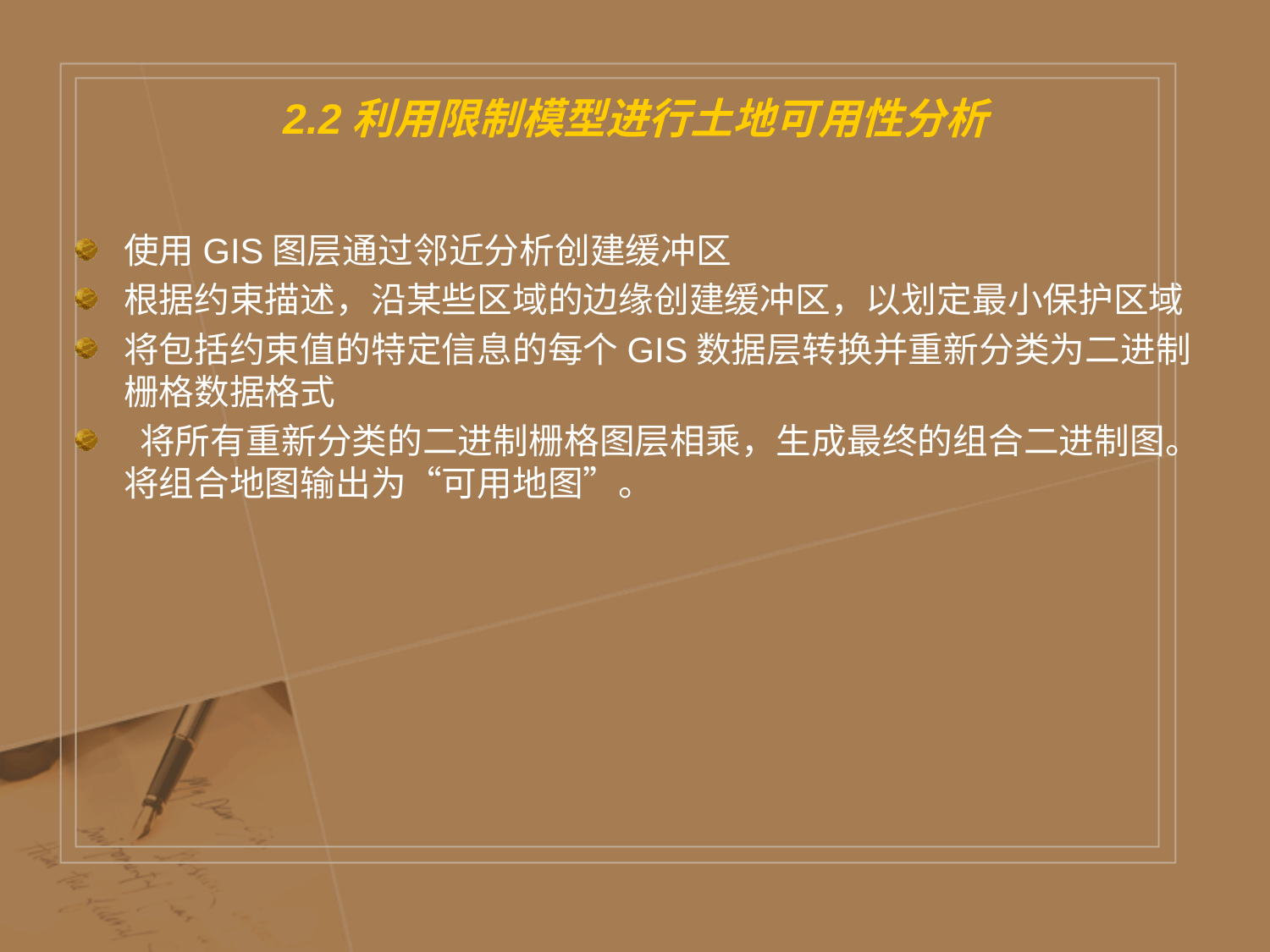

# 2.2利用限制模型进行土地可用性分析
使用GIS图层通过邻近分析创建缓冲区
根据约束描述，沿某些区域的边缘创建缓冲区，以划定最小保护区域
将包括约束值的特定信息的每个GIS数据层转换并重新分类为二进制栅格数据格式
 将所有重新分类的二进制栅格图层相乘，生成最终的组合二进制图。将组合地图输出为“可用地图”。